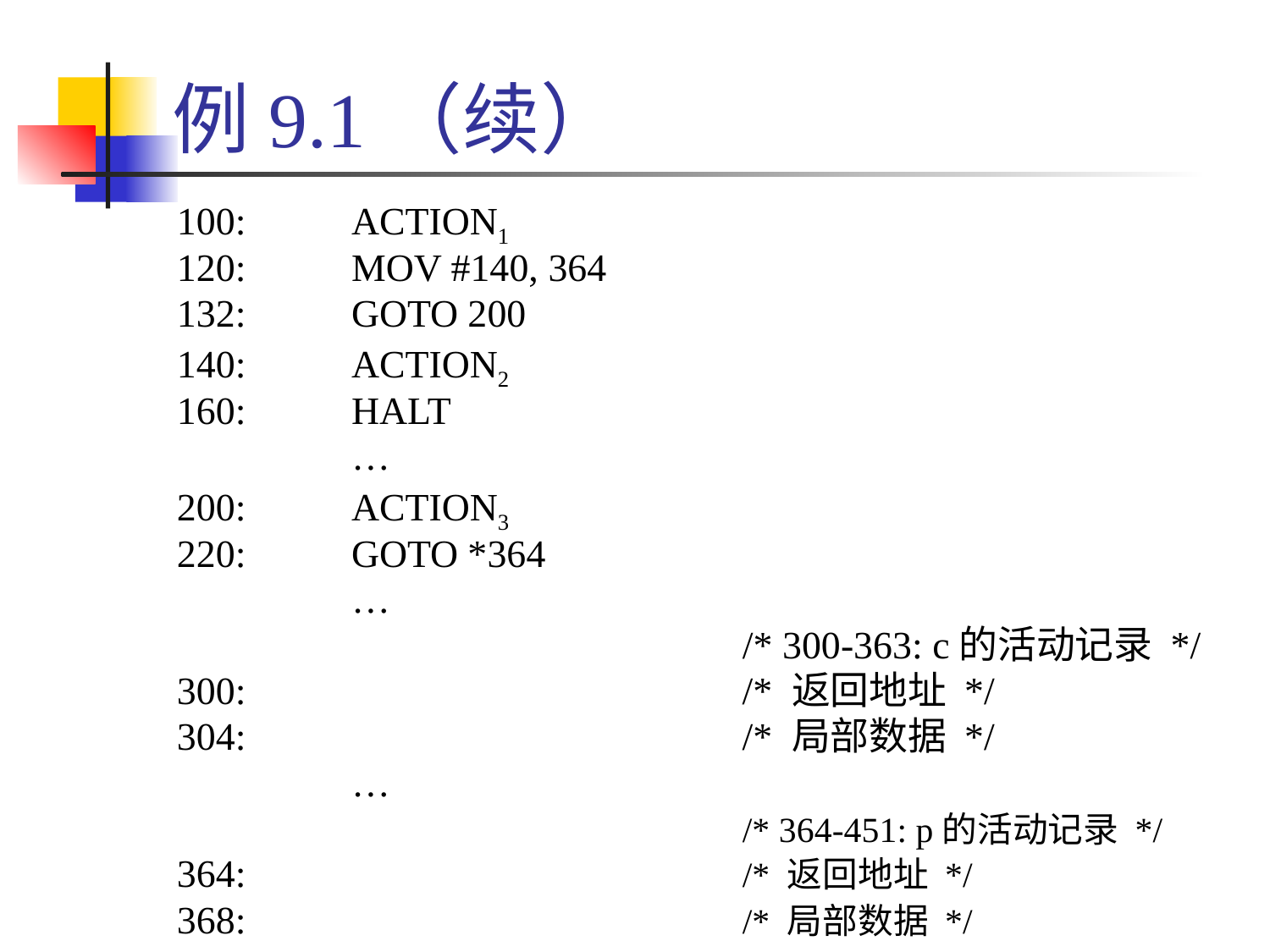

# 例9.1（续）
100:	ACTION1
120:	MOV #140, 364
132:	GOTO 200
140:	ACTION2
160:	HALT
		…
200:	ACTION3
220:	GOTO *364
		…
					 /* 300-363: c的活动记录 */
300:				 /* 返回地址 */
304:				 /* 局部数据 */
		…
					 /* 364-451: p的活动记录 */
364:				 /* 返回地址 */
368:				 /* 局部数据 */